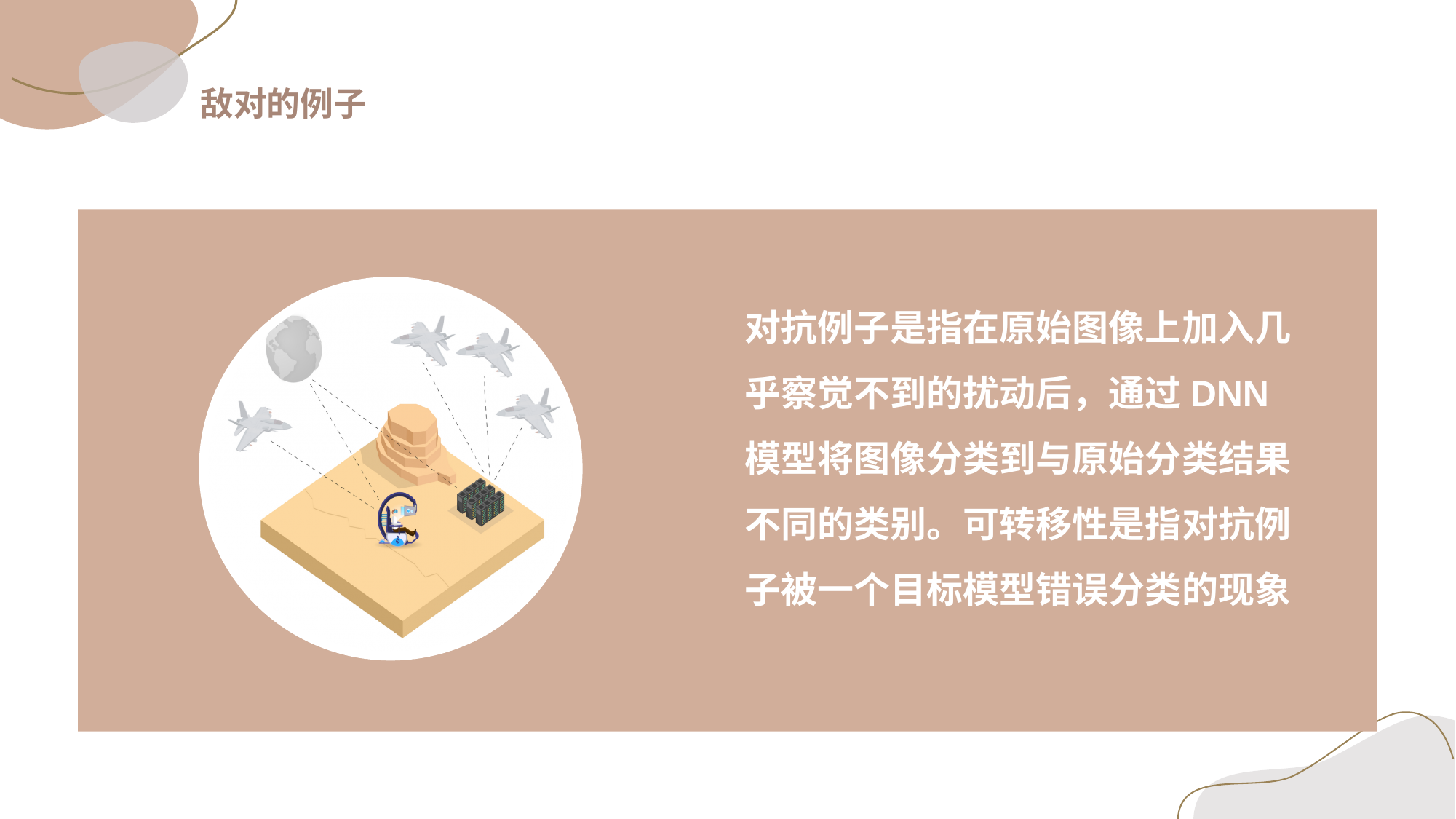

敌对的例子

对抗例子是指在原始图像上加入几乎察觉不到的扰动后，通过DNN模型将图像分类到与原始分类结果不同的类别。可转移性是指对抗例子被一个目标模型错误分类的现象